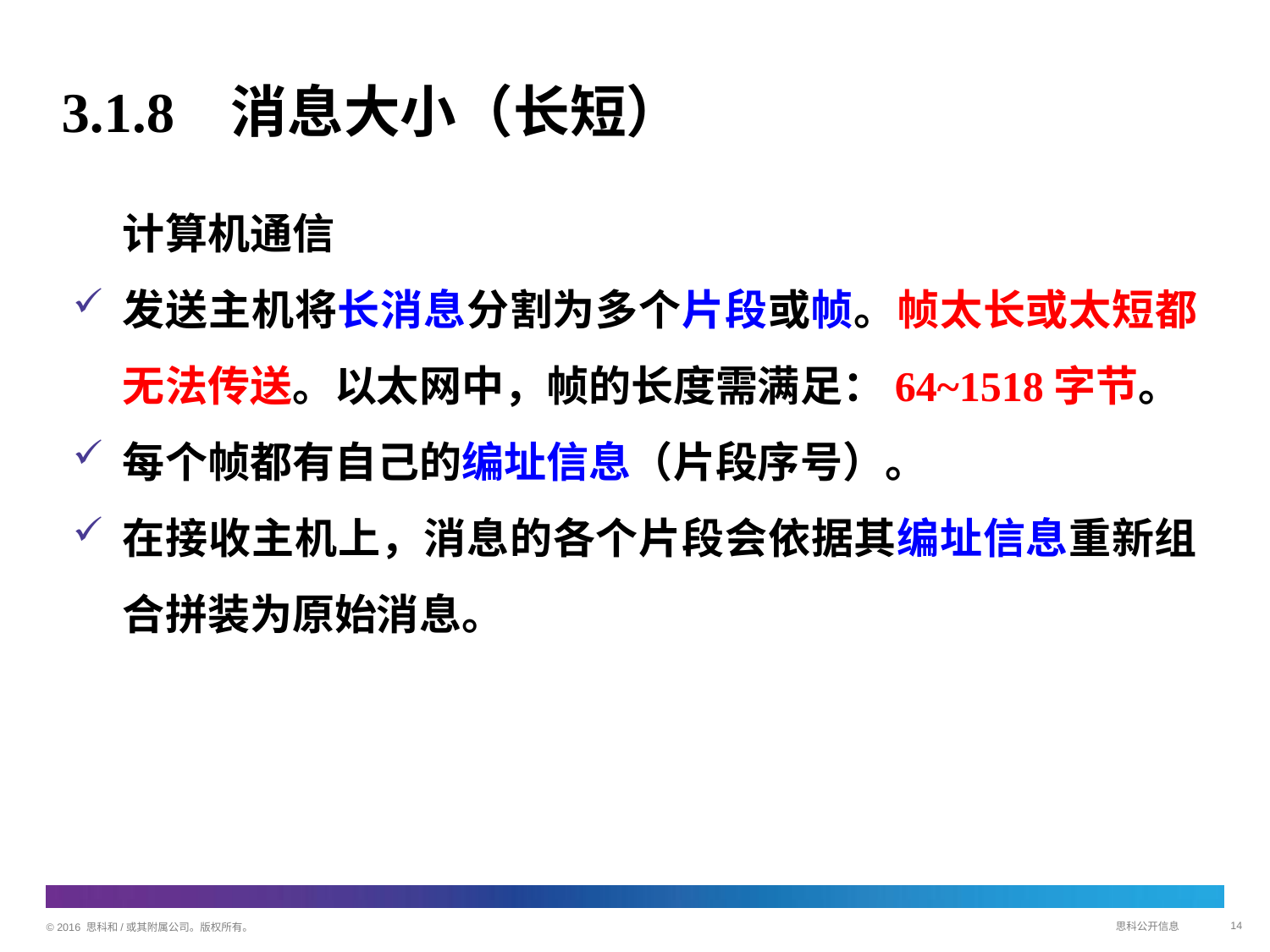

# 3.1.8   消息大小（长短）
计算机通信
发送主机将长消息分割为多个片段或帧。帧太长或太短都无法传送。以太网中，帧的长度需满足：64~1518字节。
每个帧都有自己的编址信息（片段序号）。
在接收主机上，消息的各个片段会依据其编址信息重新组合拼装为原始消息。